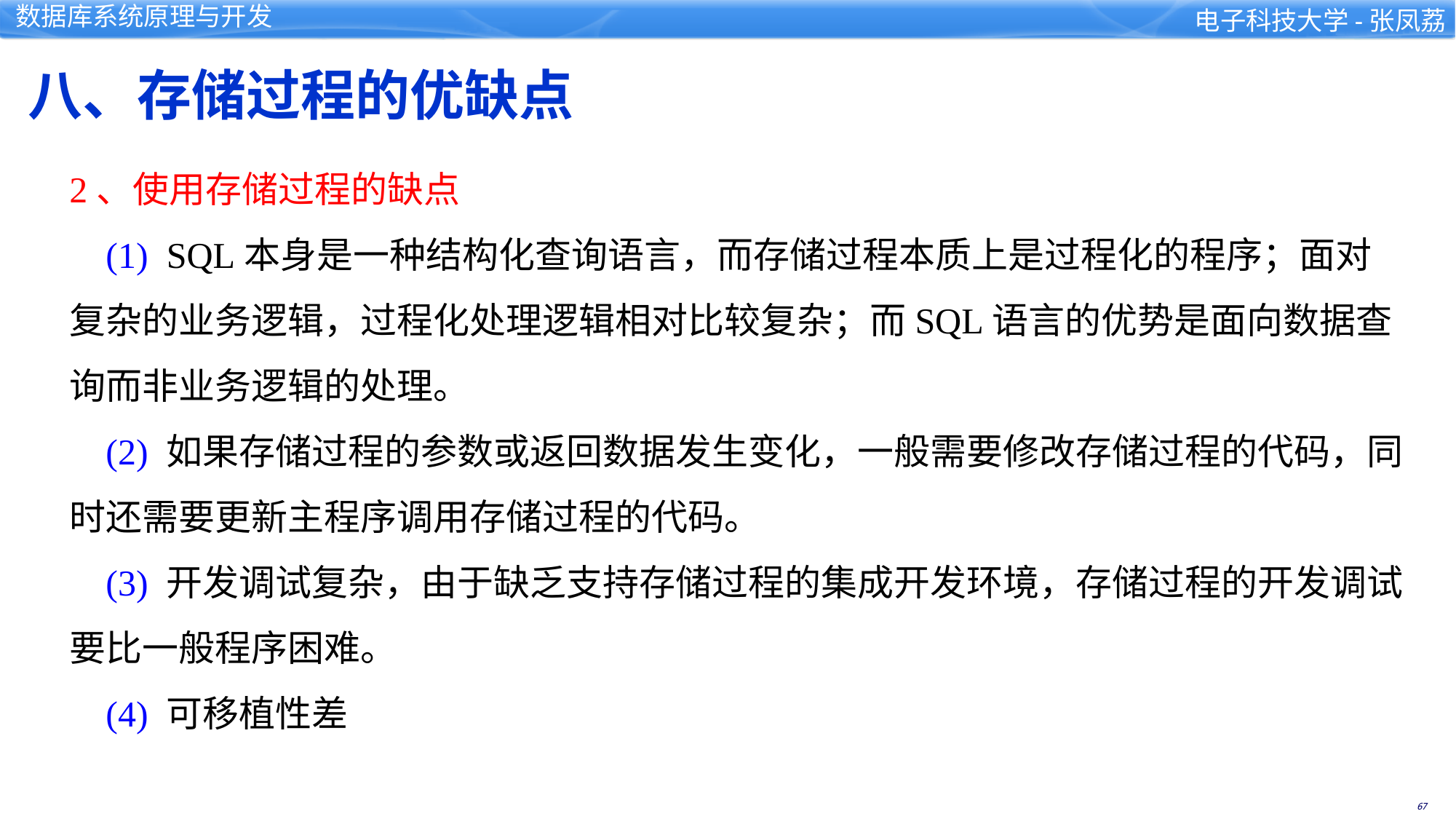

八、存储过程的优缺点
2、使用存储过程的缺点
    (1)  SQL本身是一种结构化查询语言，而存储过程本质上是过程化的程序；面对复杂的业务逻辑，过程化处理逻辑相对比较复杂；而SQL语言的优势是面向数据查询而非业务逻辑的处理。
    (2) 如果存储过程的参数或返回数据发生变化，一般需要修改存储过程的代码，同时还需要更新主程序调用存储过程的代码。
    (3) 开发调试复杂，由于缺乏支持存储过程的集成开发环境，存储过程的开发调试要比一般程序困难。
    (4) 可移植性差